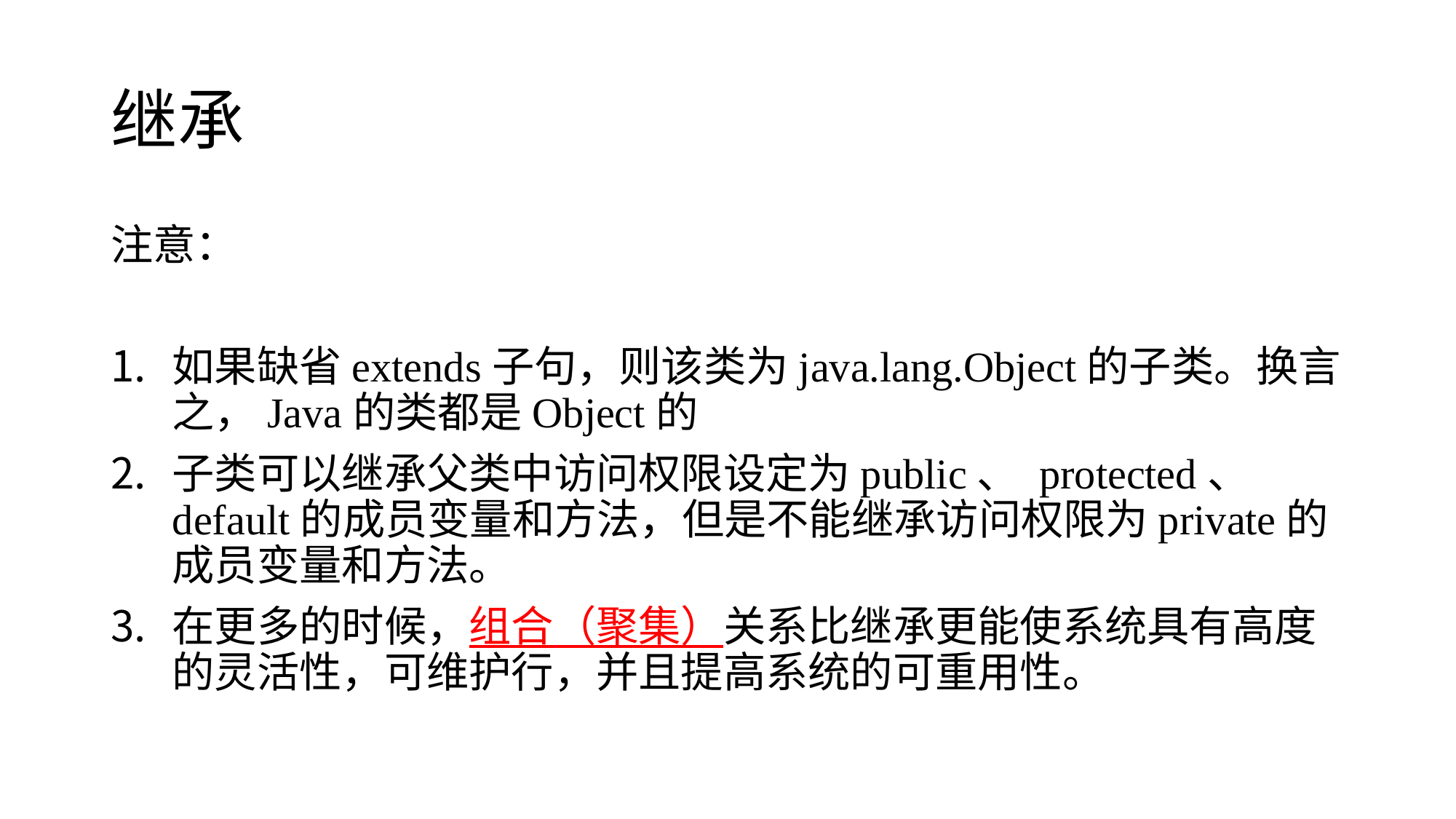

# 继承
注意：

如果缺省extends子句，则该类为java.lang.Object的子类。换言之，Java的类都是Object的
子类可以继承父类中访问权限设定为public、 protected、 default的成员变量和方法，但是不能继承访问权限为private的成员变量和方法。
在更多的时候，组合（聚集）关系比继承更能使系统具有高度的灵活性，可维护行，并且提高系统的可重用性。